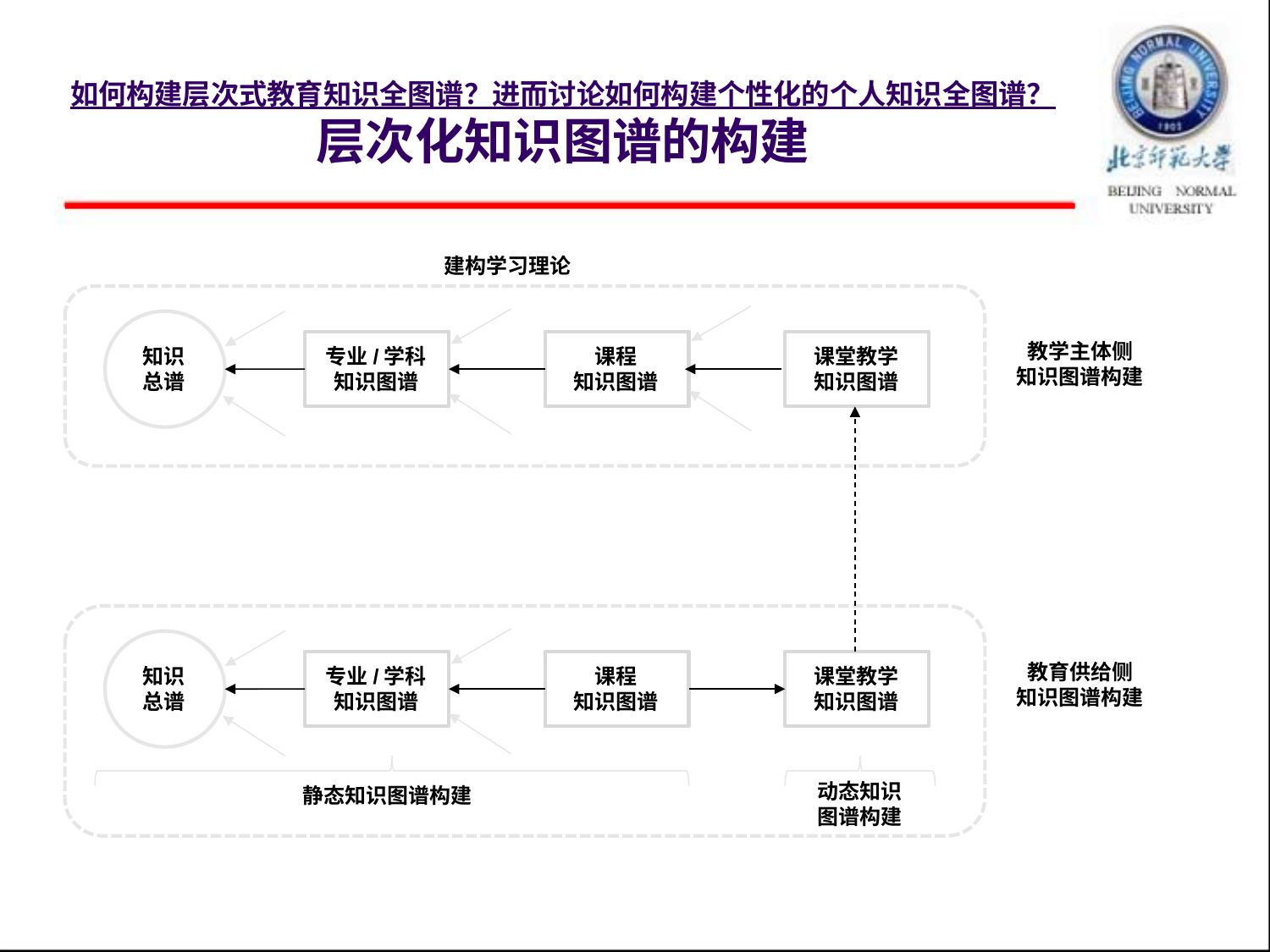

# 如何构建层次式教育知识全图谱？进而讨论如何构建个性化的个人知识全图谱？ 层次化知识图谱的构建
建构学习理论

教学主体侧
知识图谱构建
知识
总谱
专业/学科
知识图谱
课程
知识图谱
课堂教学知识图谱

教育供给侧
知识图谱构建
知识
总谱
专业/学科
知识图谱
课程
知识图谱
课堂教学知识图谱

动态知识
图谱构建
静态知识图谱构建